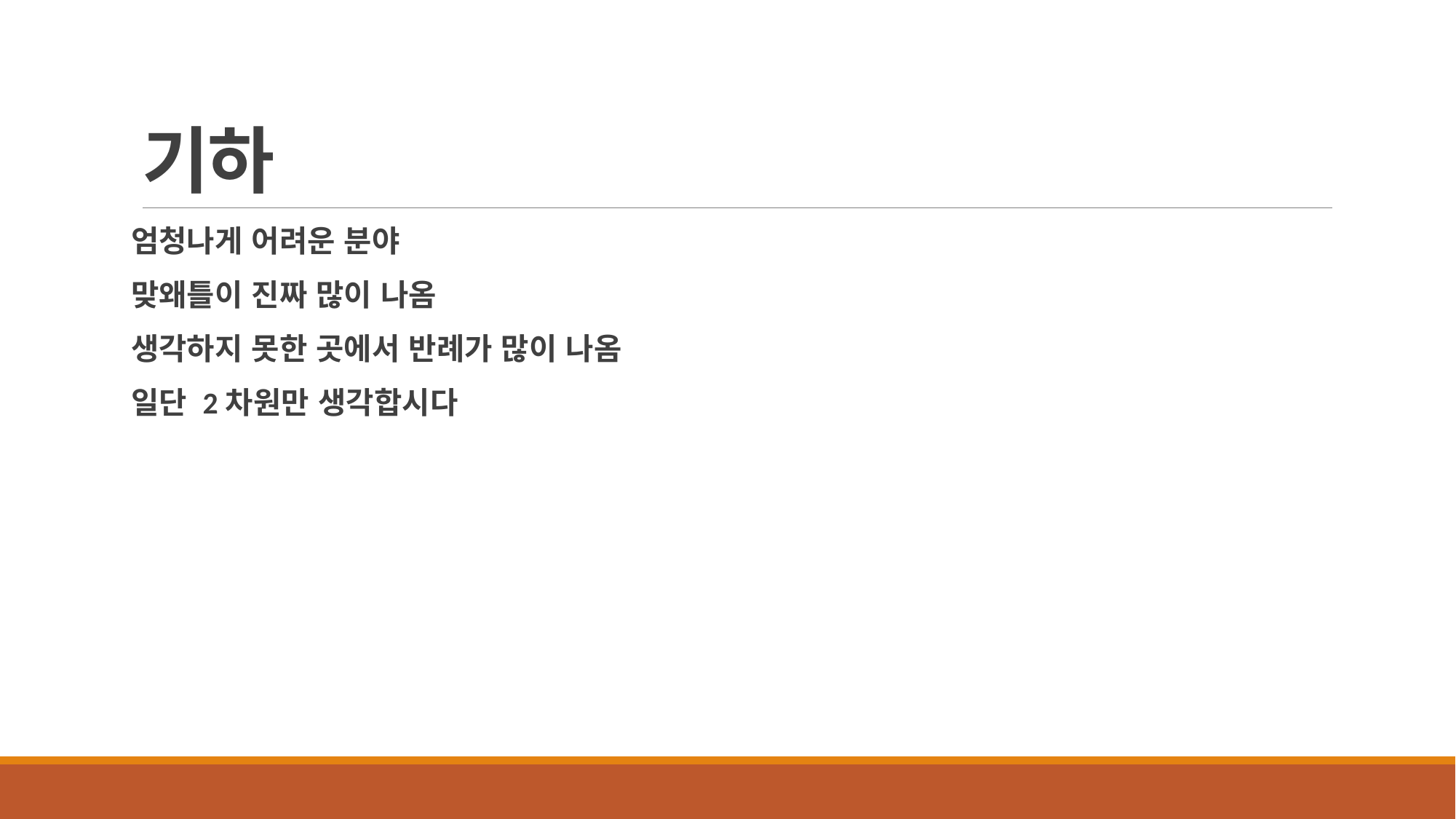

# 기하
엄청나게 어려운 분야
맞왜틀이 진짜 많이 나옴
생각하지 못한 곳에서 반례가 많이 나옴
일단 2차원만 생각합시다